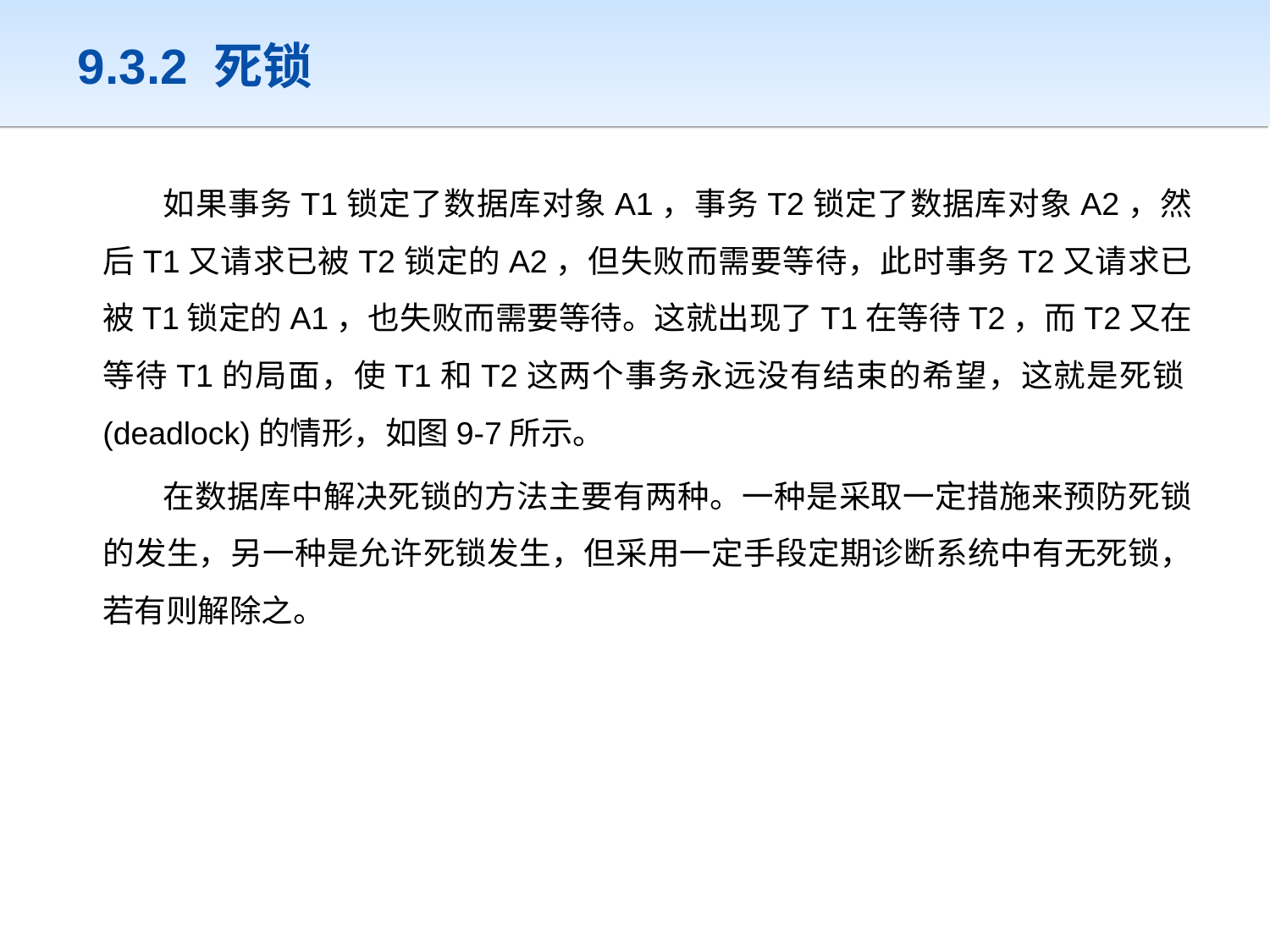

# 9.3.2 死锁
如果事务T1锁定了数据库对象A1，事务T2锁定了数据库对象A2，然后T1又请求已被T2锁定的A2，但失败而需要等待，此时事务T2又请求已被T1锁定的A1，也失败而需要等待。这就出现了T1在等待T2，而T2又在等待T1的局面，使T1和T2这两个事务永远没有结束的希望，这就是死锁(deadlock)的情形，如图9-7所示。
在数据库中解决死锁的方法主要有两种。一种是采取一定措施来预防死锁的发生，另一种是允许死锁发生，但采用一定手段定期诊断系统中有无死锁，若有则解除之。